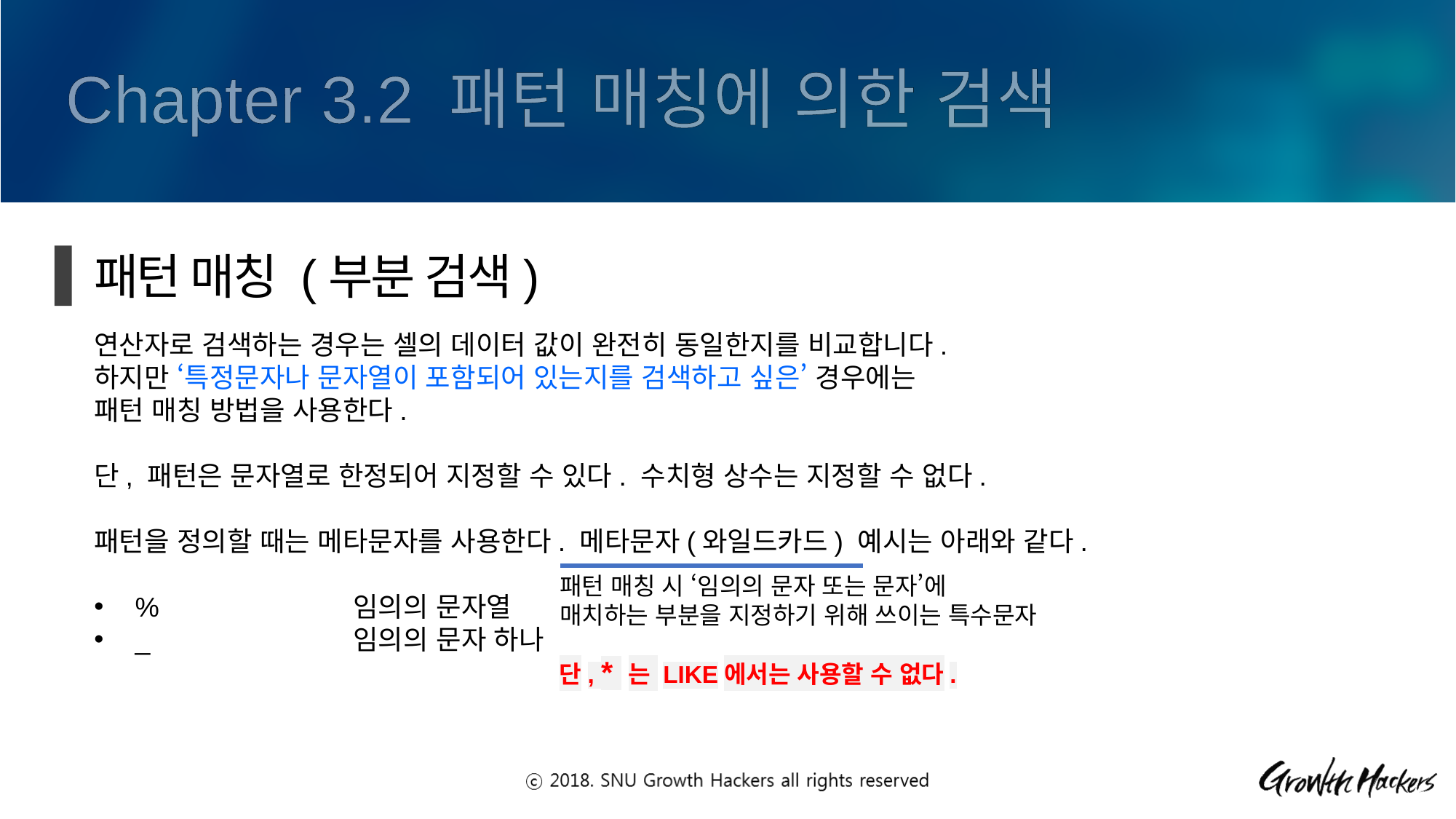

Chapter 3.2 패턴 매칭에 의한 검색
패턴 매칭 (부분 검색)

연산자로 검색하는 경우는 셀의 데이터 값이 완전히 동일한지를 비교합니다.
하지만 ‘특정문자나 문자열이 포함되어 있는지를 검색하고 싶은’ 경우에는
패턴 매칭 방법을 사용한다.

단, 패턴은 문자열로 한정되어 지정할 수 있다. 수치형 상수는 지정할 수 없다.

패턴을 정의할 때는 메타문자를 사용한다. 메타문자(와일드카드) 예시는 아래와 같다.

%		임의의 문자열
_		임의의 문자 하나
패턴 매칭 시 ‘임의의 문자 또는 문자’에
매치하는 부분을 지정하기 위해 쓰이는 특수문자
단, * 는 LIKE에서는 사용할 수 없다.